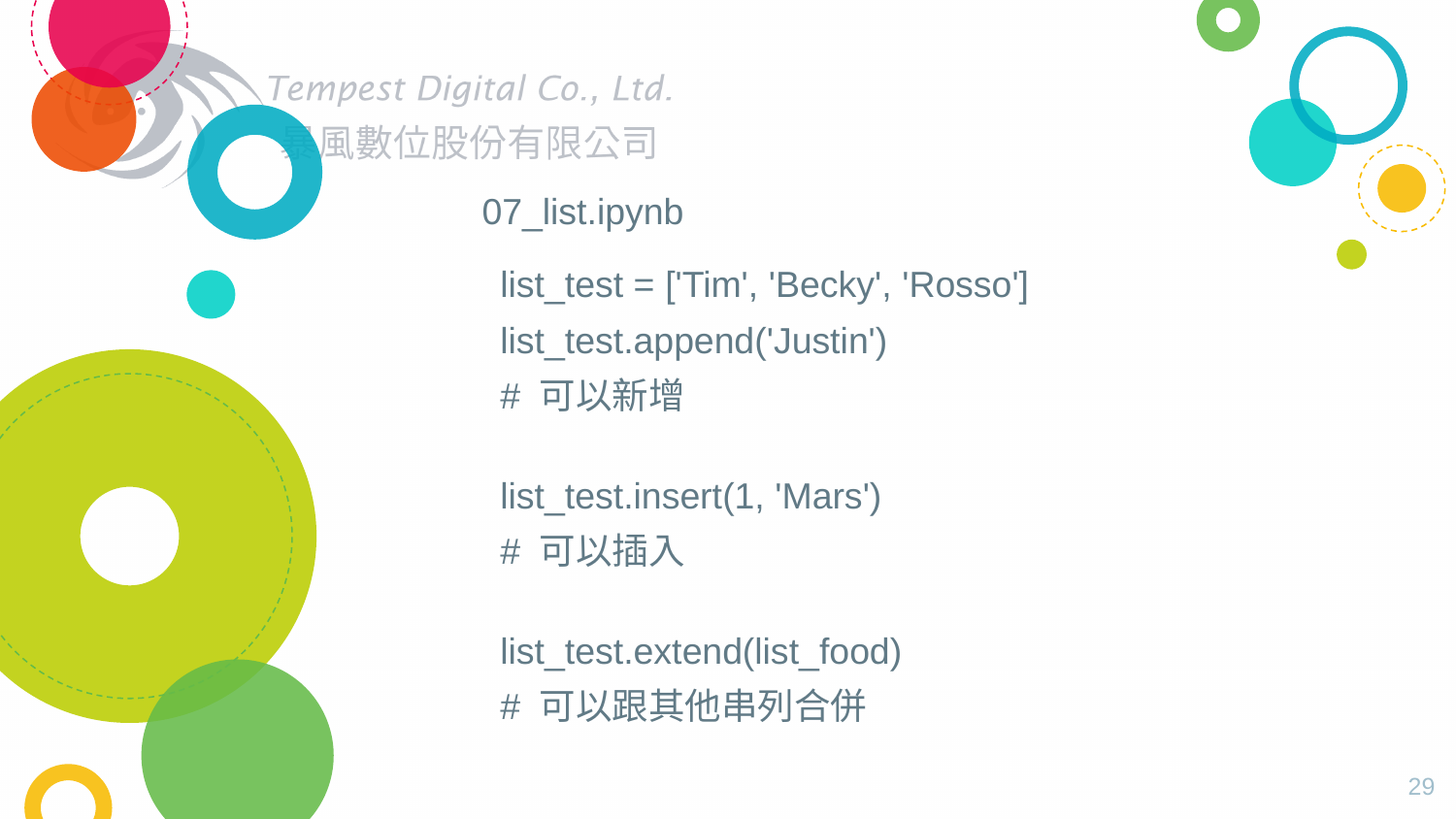

# 07_list.ipynb
list_test = ['Tim', 'Becky', 'Rosso']
list_test.append('Justin')
# 可以新增
list_test.insert(1, 'Mars')
# 可以插入
list_test.extend(list_food)
# 可以跟其他串列合併
29